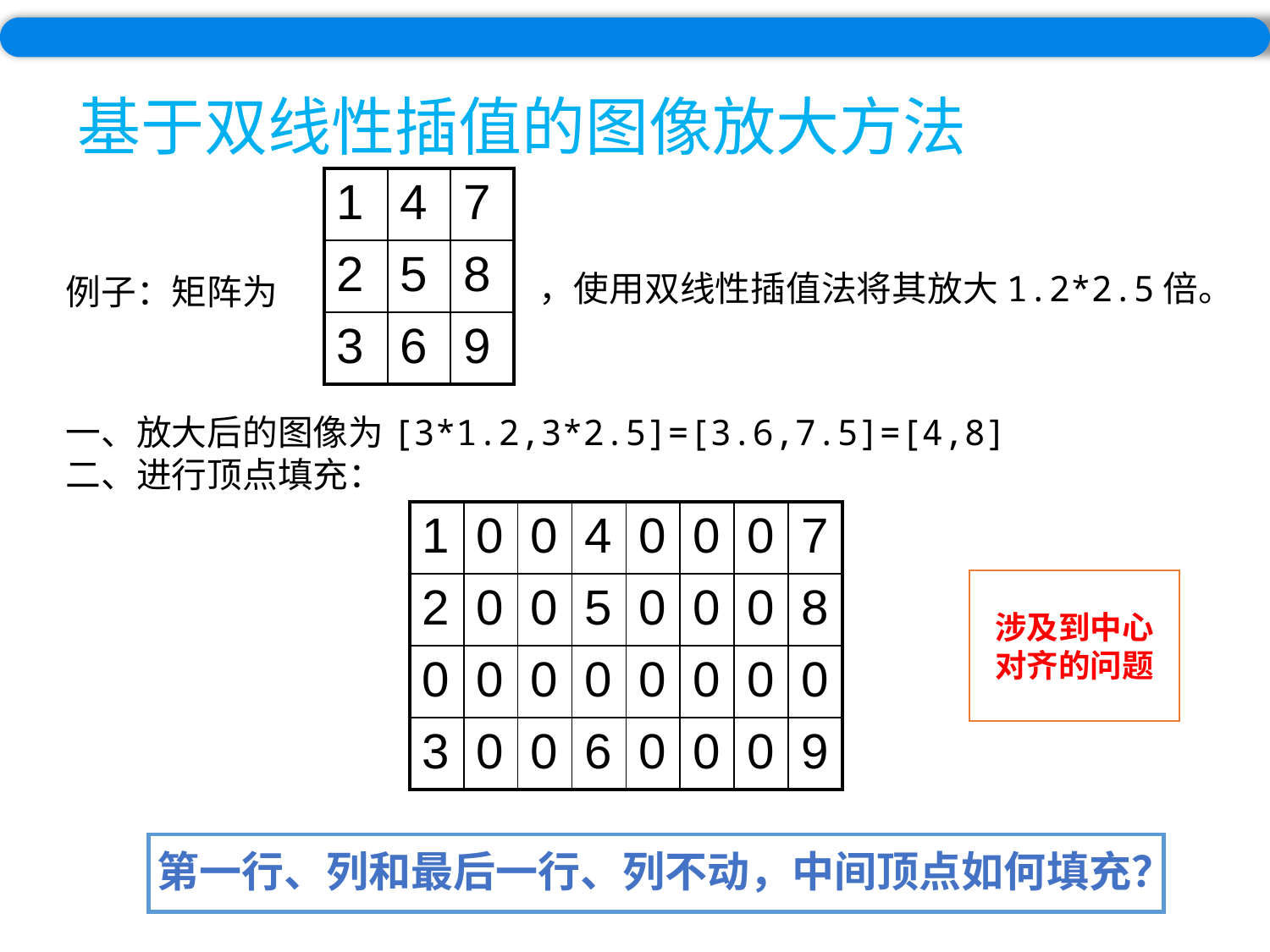

# 基于双线性插值的图像放大方法
| 1 | 4 | 7 |
| --- | --- | --- |
| 2 | 5 | 8 |
| 3 | 6 | 9 |
  ，使用双线性插值法将其放大1.2*2.5倍。
例子：矩阵为
一、放大后的图像为[3*1.2,3*2.5]=[3.6,7.5]=[4,8]
二、进行顶点填充：
| 1 | 0 | 0 | 4 | 0 | 0 | 0 | 7 |
| --- | --- | --- | --- | --- | --- | --- | --- |
| 2 | 0 | 0 | 5 | 0 | 0 | 0 | 8 |
| 0 | 0 | 0 | 0 | 0 | 0 | 0 | 0 |
| 3 | 0 | 0 | 6 | 0 | 0 | 0 | 9 |
涉及到中心对齐的问题

第一行、列和最后一行、列不动，中间顶点如何填充？